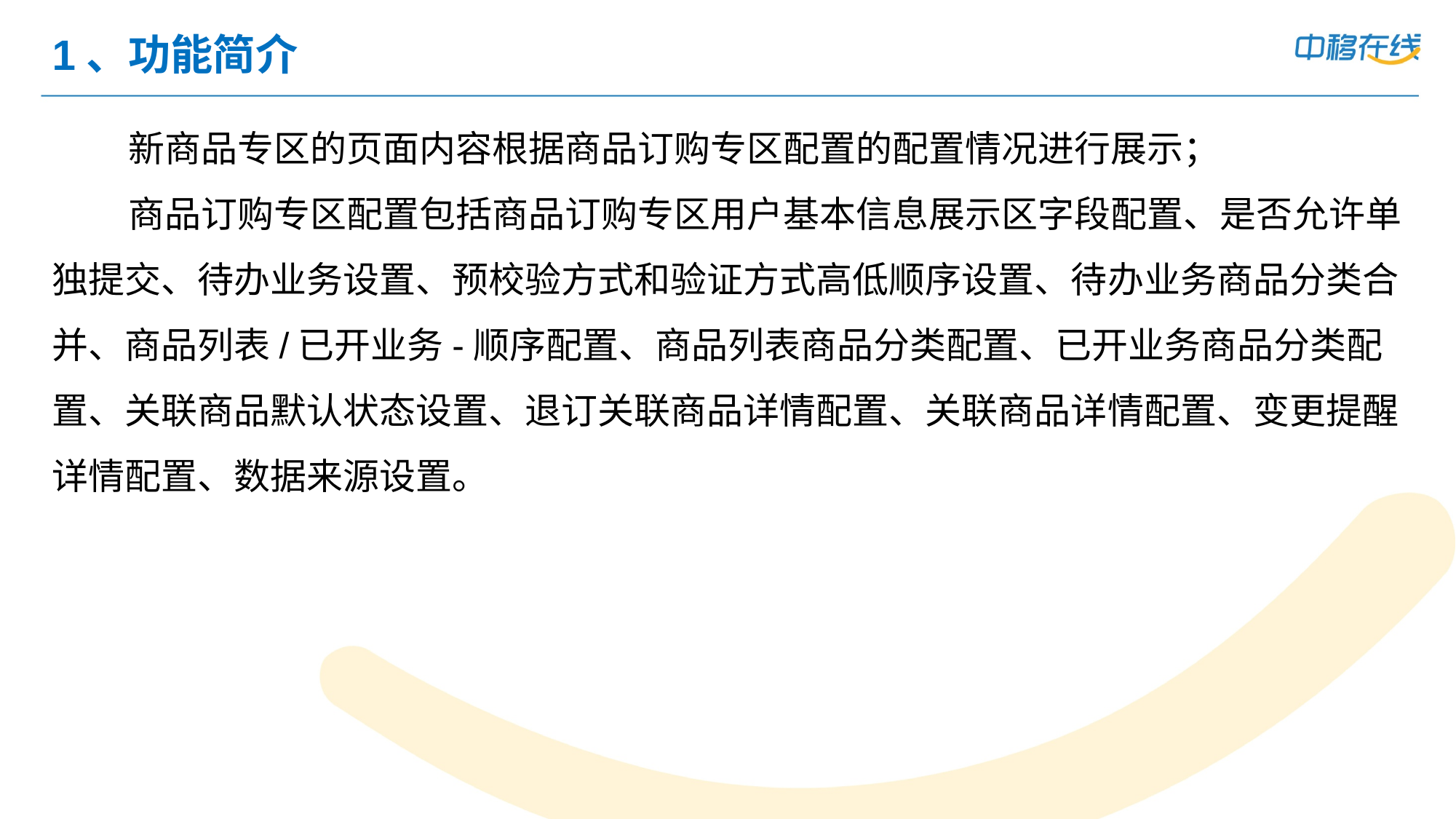

# 1、功能简介
   新商品专区的页面内容根据商品订购专区配置的配置情况进行展示；
   商品订购专区配置包括商品订购专区用户基本信息展示区字段配置、是否允许单独提交、待办业务设置、预校验方式和验证方式高低顺序设置、待办业务商品分类合并、商品列表/已开业务-顺序配置、商品列表商品分类配置、已开业务商品分类配置、关联商品默认状态设置、退订关联商品详情配置、关联商品详情配置、变更提醒详情配置、数据来源设置。